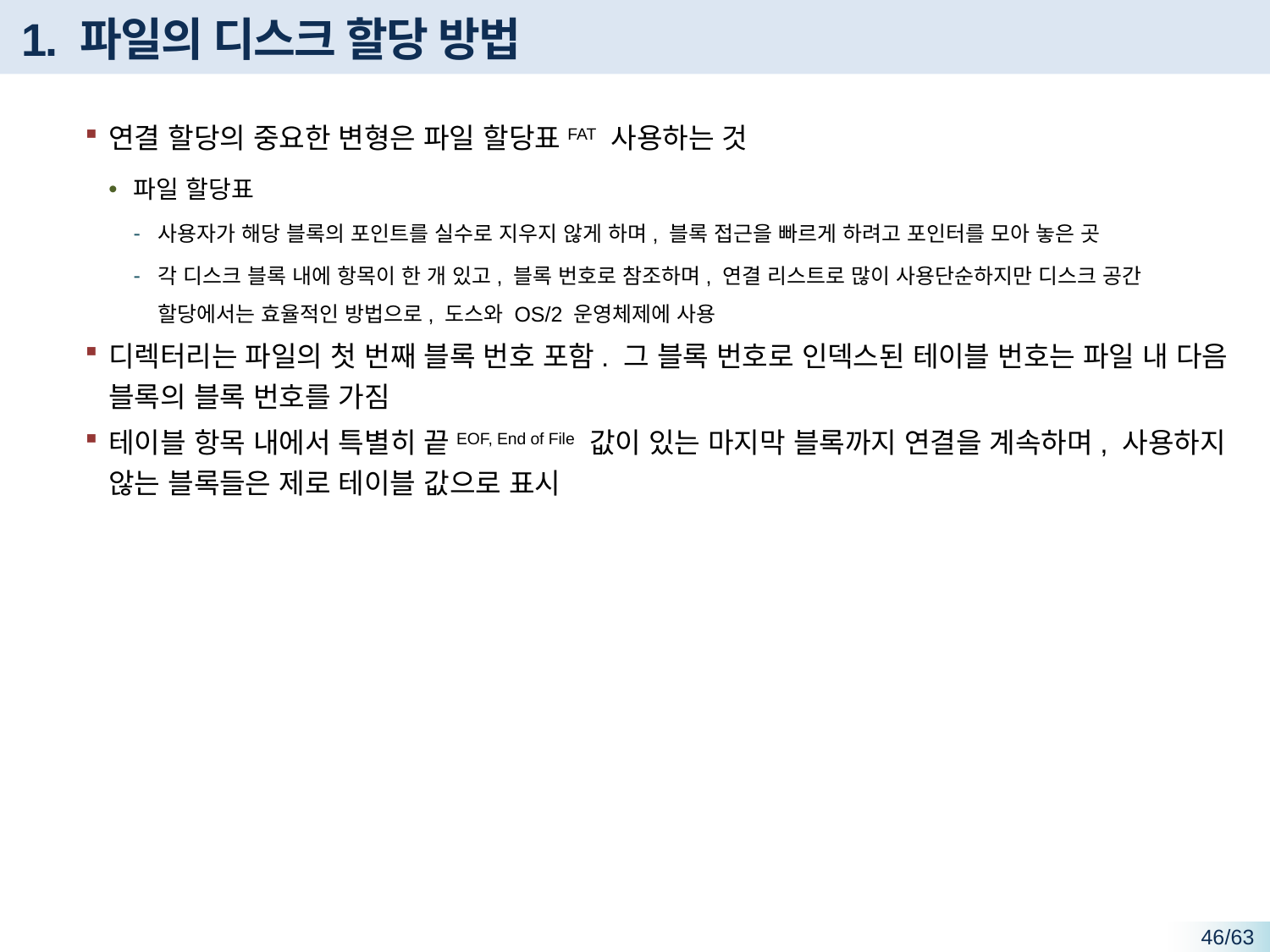

# 1. 파일의 디스크 할당 방법
연결 할당의 중요한 변형은 파일 할당표FAT 사용하는 것
파일 할당표
사용자가 해당 블록의 포인트를 실수로 지우지 않게 하며, 블록 접근을 빠르게 하려고 포인터를 모아 놓은 곳
각 디스크 블록 내에 항목이 한 개 있고, 블록 번호로 참조하며, 연결 리스트로 많이 사용단순하지만 디스크 공간 할당에서는 효율적인 방법으로, 도스와 OS/2 운영체제에 사용
디렉터리는 파일의 첫 번째 블록 번호 포함. 그 블록 번호로 인덱스된 테이블 번호는 파일 내 다음 블록의 블록 번호를 가짐
테이블 항목 내에서 특별히 끝EOF, End of File 값이 있는 마지막 블록까지 연결을 계속하며, 사용하지 않는 블록들은 제로 테이블 값으로 표시